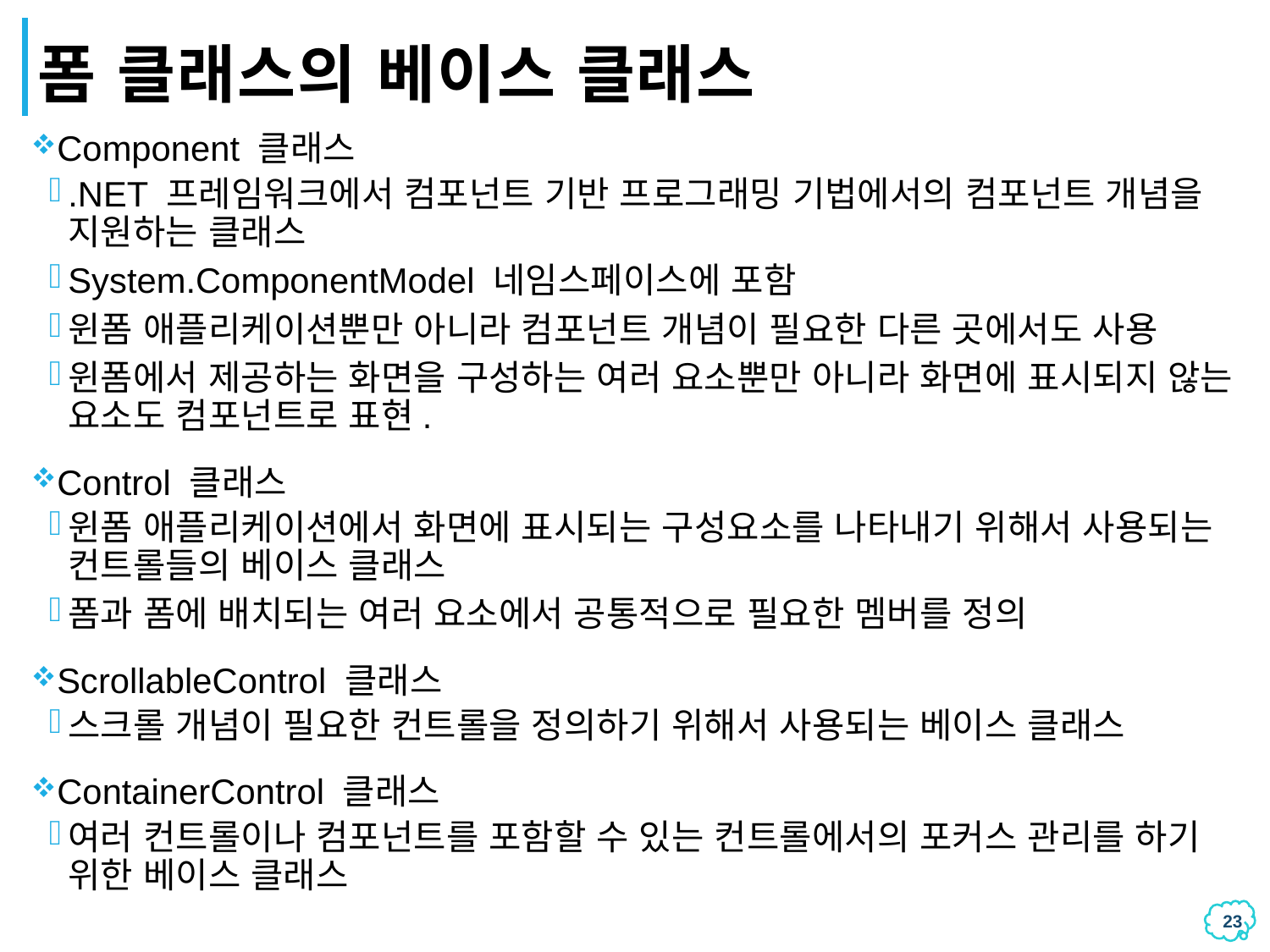

# 폼 클래스의 베이스 클래스
Component 클래스
.NET 프레임워크에서 컴포넌트 기반 프로그래밍 기법에서의 컴포넌트 개념을 지원하는 클래스
System.ComponentModel 네임스페이스에 포함
윈폼 애플리케이션뿐만 아니라 컴포넌트 개념이 필요한 다른 곳에서도 사용
윈폼에서 제공하는 화면을 구성하는 여러 요소뿐만 아니라 화면에 표시되지 않는 요소도 컴포넌트로 표현.
Control 클래스
윈폼 애플리케이션에서 화면에 표시되는 구성요소를 나타내기 위해서 사용되는 컨트롤들의 베이스 클래스
폼과 폼에 배치되는 여러 요소에서 공통적으로 필요한 멤버를 정의
ScrollableControl 클래스
스크롤 개념이 필요한 컨트롤을 정의하기 위해서 사용되는 베이스 클래스
ContainerControl 클래스
여러 컨트롤이나 컴포넌트를 포함할 수 있는 컨트롤에서의 포커스 관리를 하기 위한 베이스 클래스
23